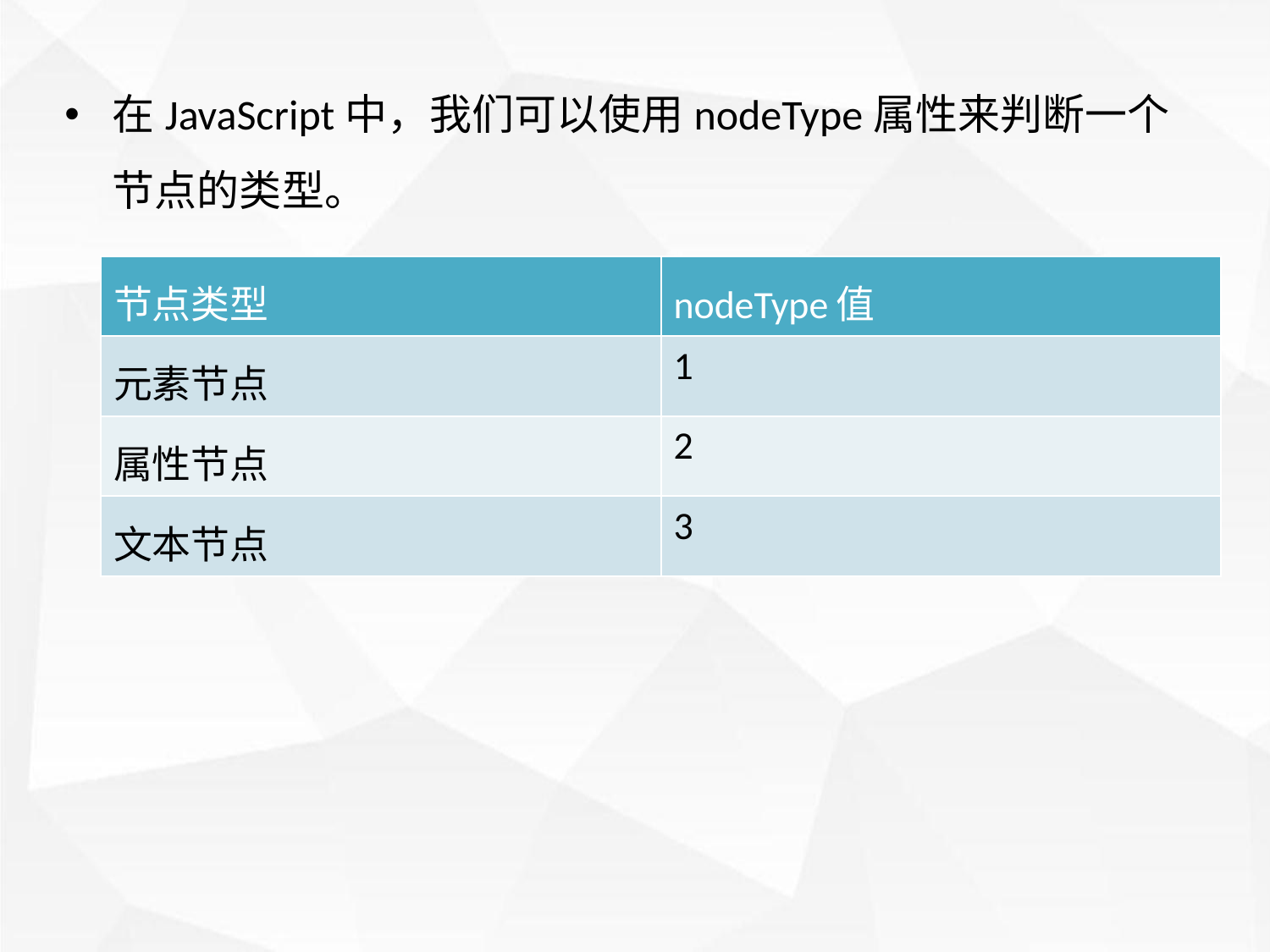

在JavaScript中，我们可以使用nodeType属性来判断一个节点的类型。
| 节点类型 | nodeType值 |
| --- | --- |
| 元素节点 | 1 |
| 属性节点 | 2 |
| 文本节点 | 3 |